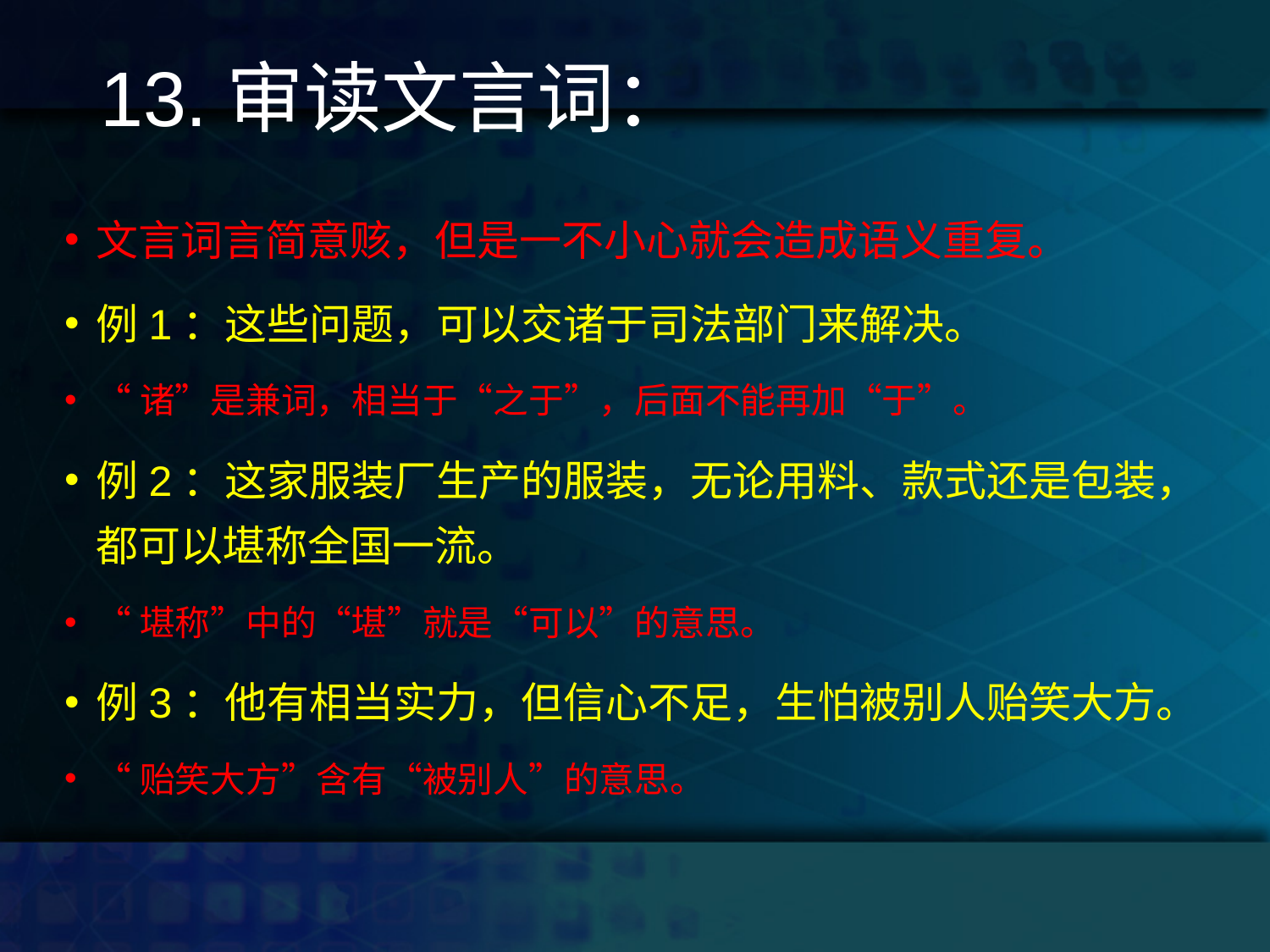

# 13.审读文言词：
文言词言简意赅，但是一不小心就会造成语义重复。
例1：这些问题，可以交诸于司法部门来解决。
“诸”是兼词，相当于“之于”，后面不能再加“于”。
例2：这家服装厂生产的服装，无论用料、款式还是包装，都可以堪称全国一流。
“堪称”中的“堪”就是“可以”的意思。
例3：他有相当实力，但信心不足，生怕被别人贻笑大方。
“贻笑大方”含有“被别人”的意思。